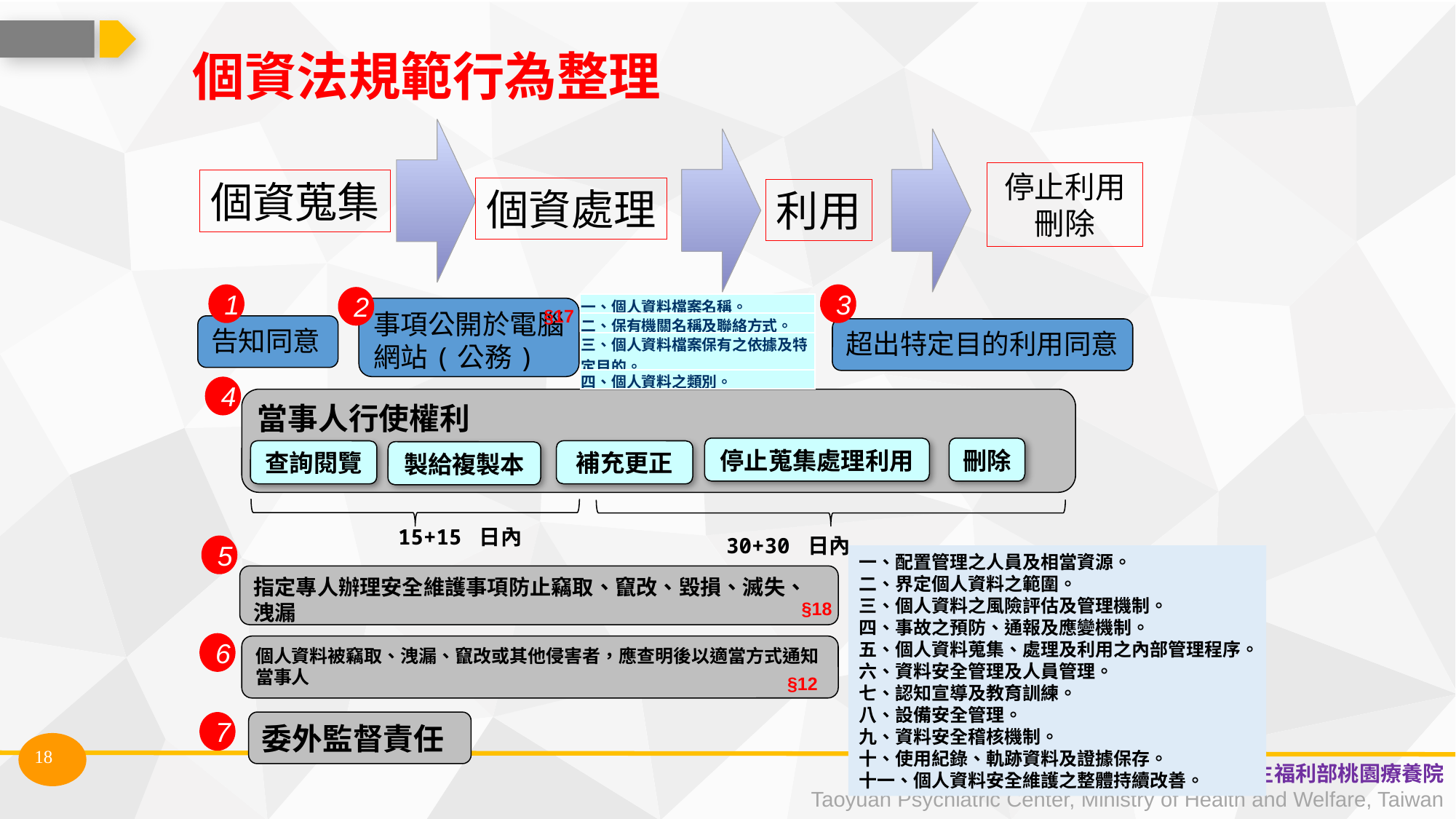

# 個資法規範行為整理

停止利用
刪除
個資蒐集
個資處理
利用

1
3
2
| 一、個人資料檔案名稱。 |
| --- |
| 二、保有機關名稱及聯絡方式。 |
| 三、個人資料檔案保有之依據及特定目的。 |
| 四、個人資料之類別。 |
事項公開於電腦網站(公務)
§17
告知同意

超出特定目的利用同意

4
當事人行使權利
停止蒐集處理利用
刪除
查詢閱覽

補充更正

製給複製本
15+15 日內
30+30 日內
5
一、配置管理之人員及相當資源。
二、界定個人資料之範圍。
三、個人資料之風險評估及管理機制。
四、事故之預防、通報及應變機制。
五、個人資料蒐集、處理及利用之內部管理程序。
六、資料安全管理及人員管理。
七、認知宣導及教育訓練。
八、設備安全管理。
九、資料安全稽核機制。
十、使用紀錄、軌跡資料及證據保存。
十一、個人資料安全維護之整體持續改善。
指定專人辦理安全維護事項防止竊取、竄改、毀損、滅失、洩漏

§18
6
個人資料被竊取、洩漏、竄改或其他侵害者，應查明後以適當方式通知當事人
§12
7
委外監督責任
18